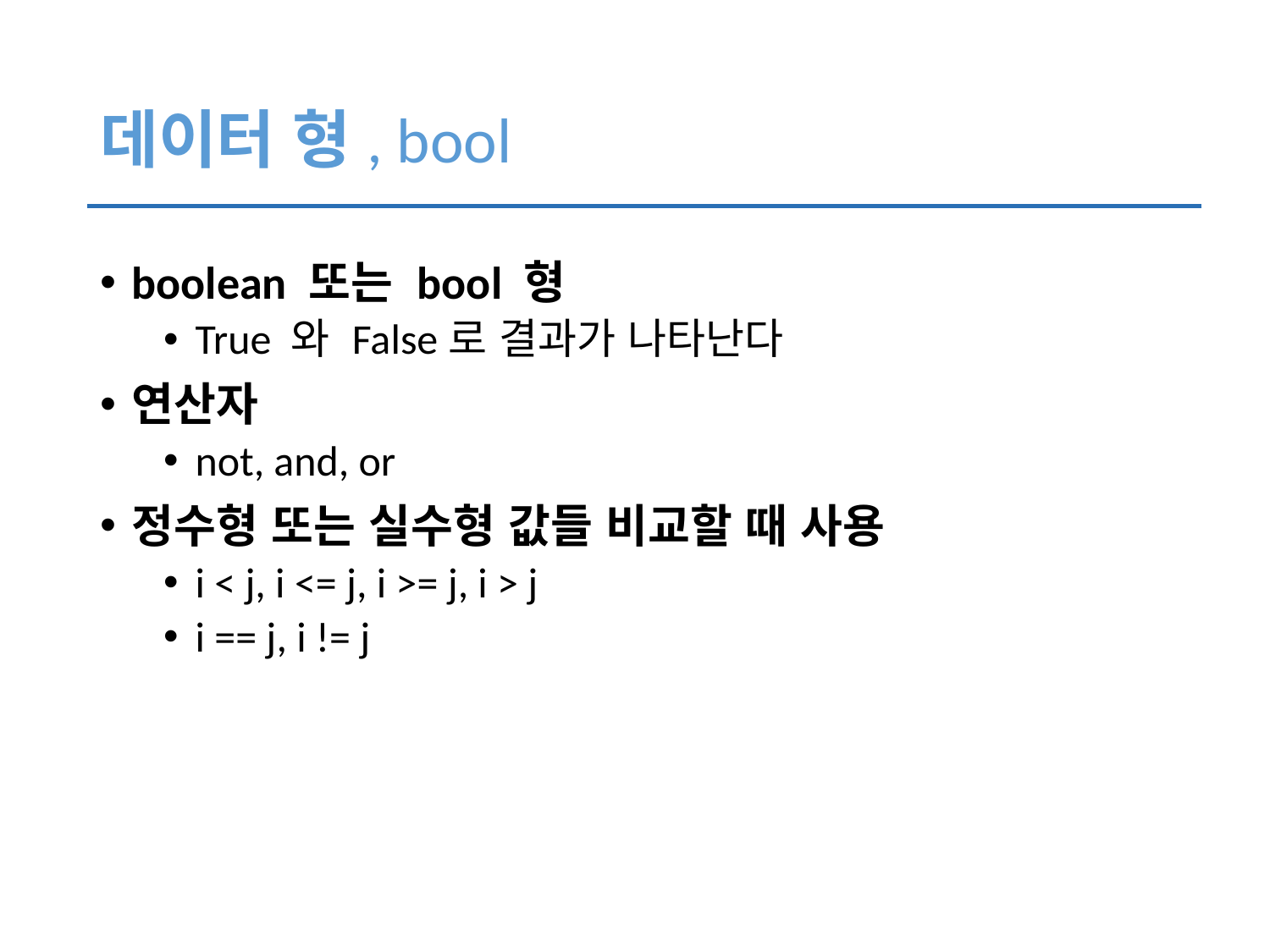

# 데이터 형, bool
boolean 또는 bool 형
True 와 False로 결과가 나타난다
연산자
not, and, or
정수형 또는 실수형 값들 비교할 때 사용
i < j, i <= j, i >= j, i > j
i == j, i != j